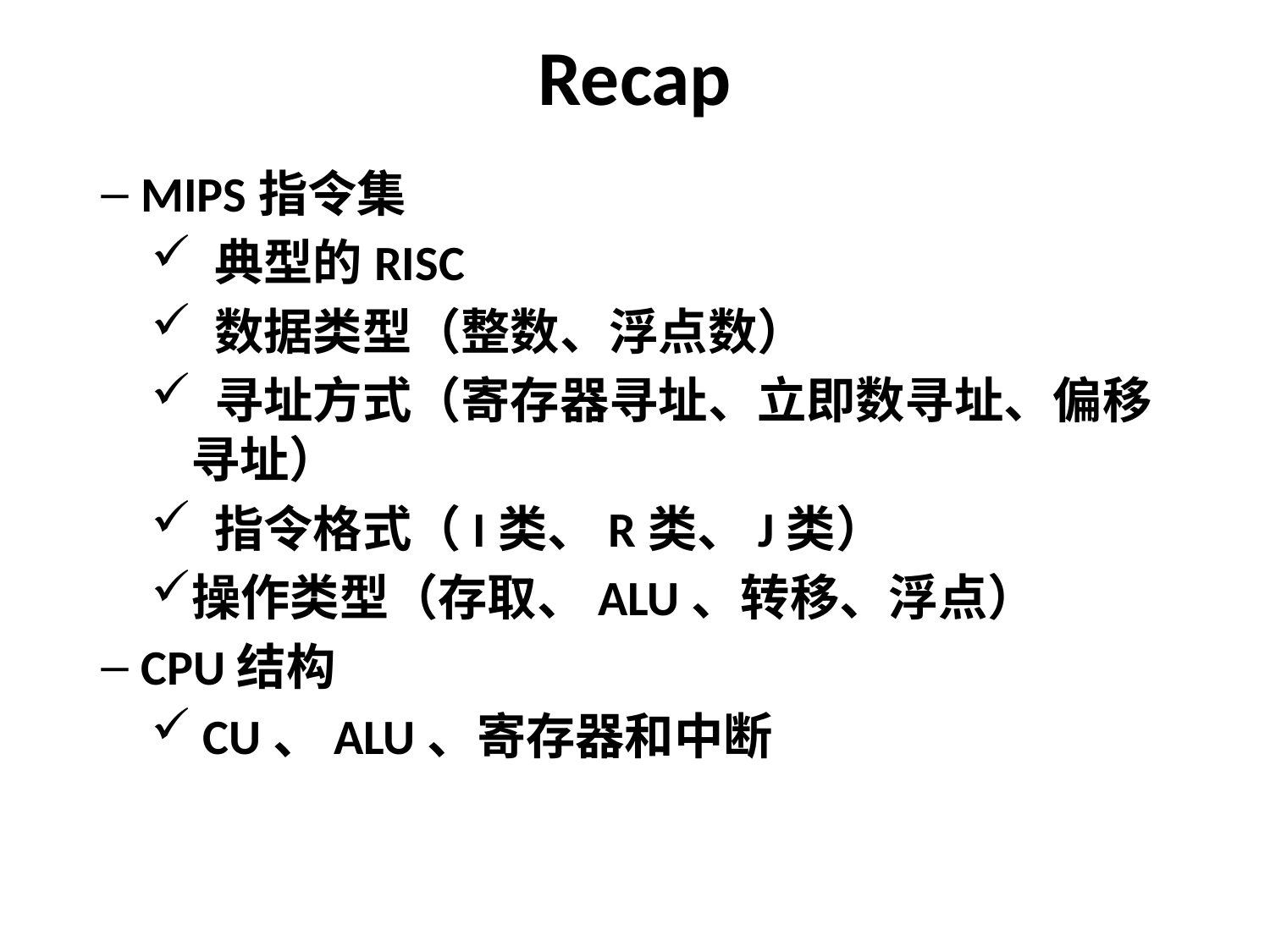

# Recap
MIPS指令集
 典型的RISC
 数据类型（整数、浮点数）
 寻址方式（寄存器寻址、立即数寻址、偏移寻址）
 指令格式（I类、R类、J类）
操作类型（存取、ALU、转移、浮点）
CPU结构
 CU、ALU、寄存器和中断